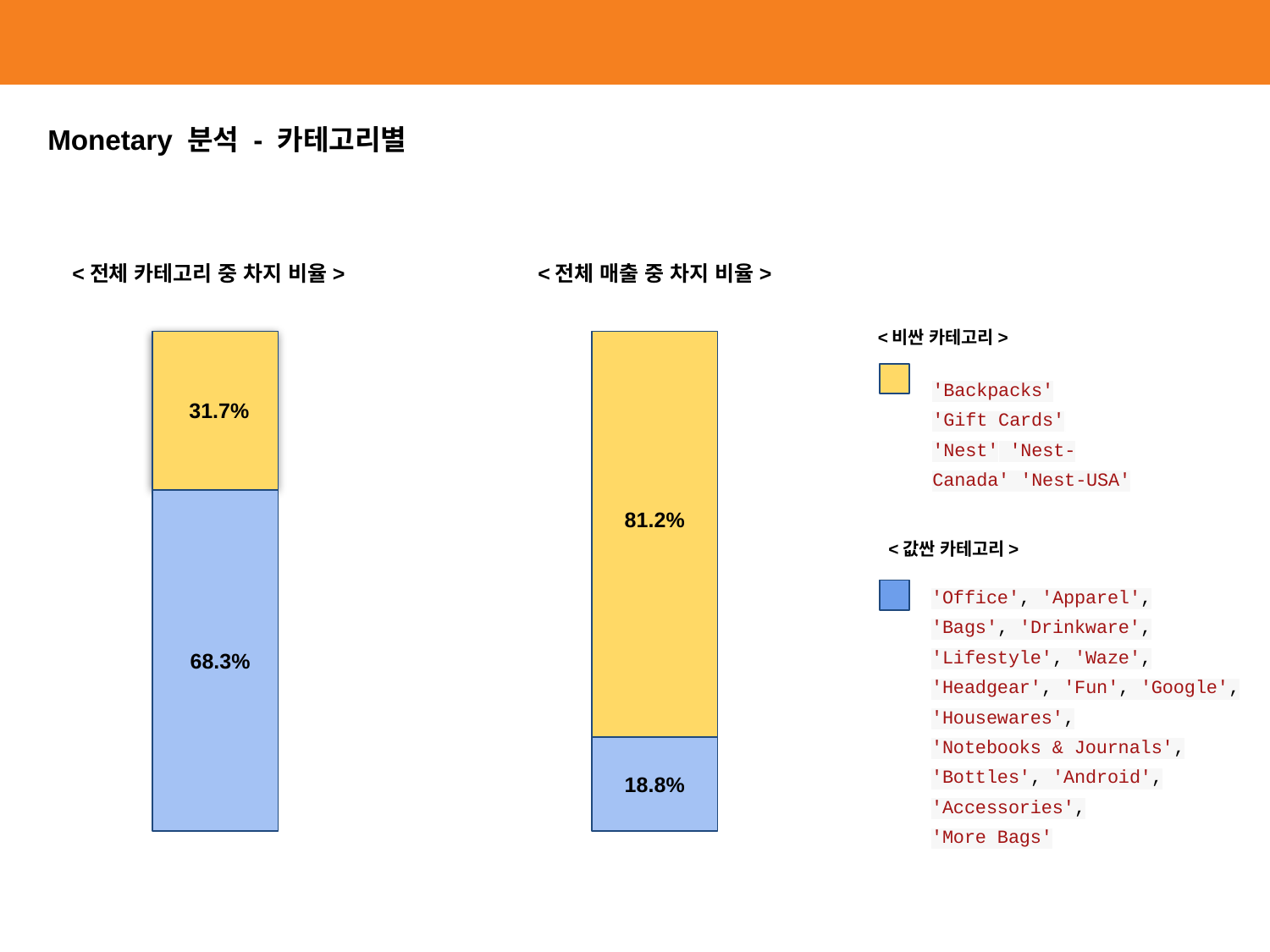

Monetary 분석 - 카테고리별
<전체 카테고리 중 차지 비율>
<전체 매출 중 차지 비율>
<비싼 카테고리>

'Backpacks'
'Gift Cards' 'Nest' 'Nest-Canada' 'Nest-USA'
31.7%

81.2%
<값싼 카테고리>
'Office', 'Apparel',
'Bags', 'Drinkware', 'Lifestyle', 'Waze',
'Headgear', 'Fun', 'Google', 'Housewares',
'Notebooks & Journals',
'Bottles', 'Android', 'Accessories',
'More Bags'

68.3%

18.8%